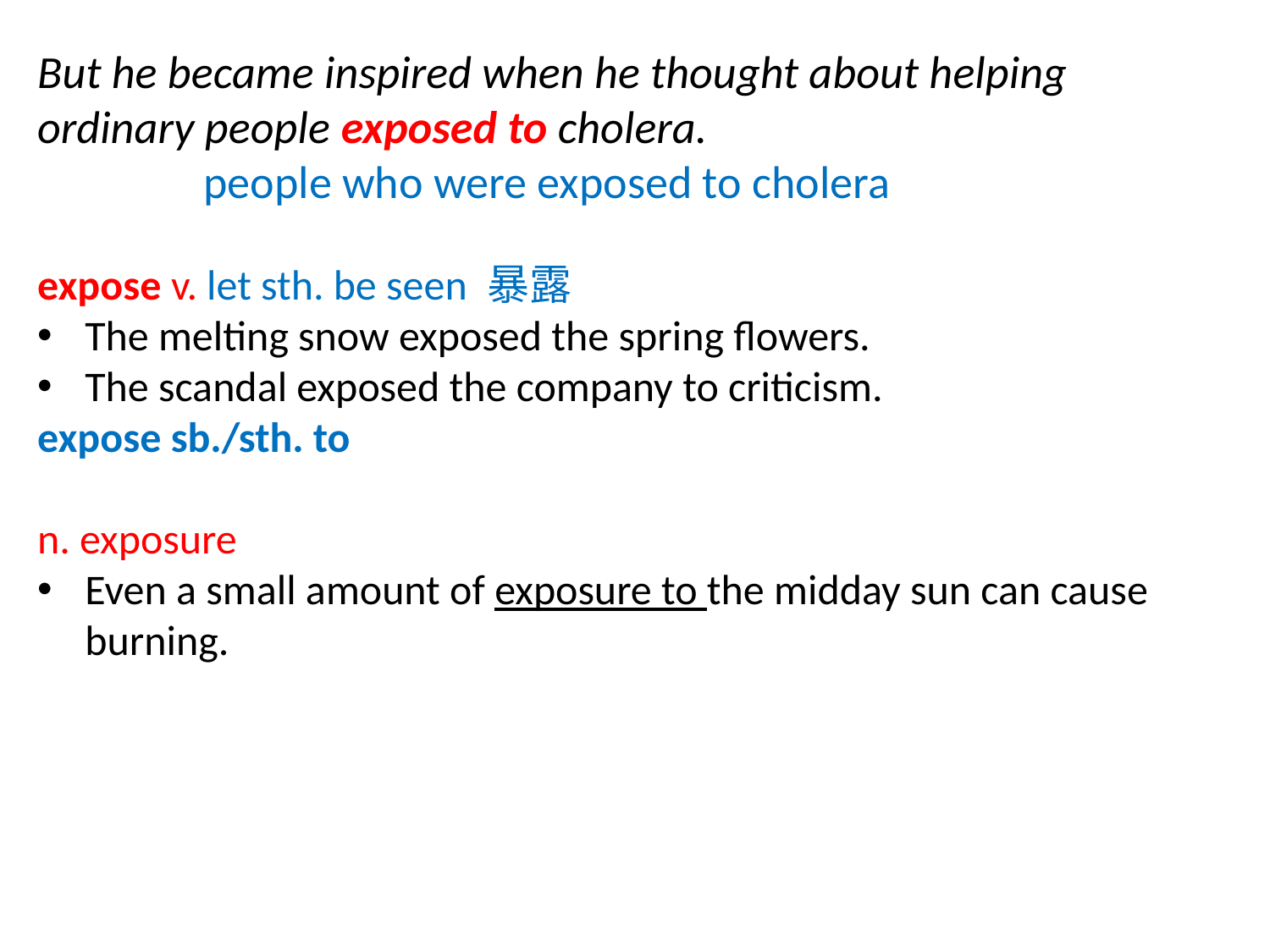

But he became inspired when he thought about helping ordinary people exposed to cholera.
                people who were exposed to cholera

expose v. let sth. be seen 暴露
The melting snow exposed the spring flowers.
The scandal exposed the company to criticism.
expose sb./sth. to

n. exposure
Even a small amount of exposure to the midday sun can cause burning.